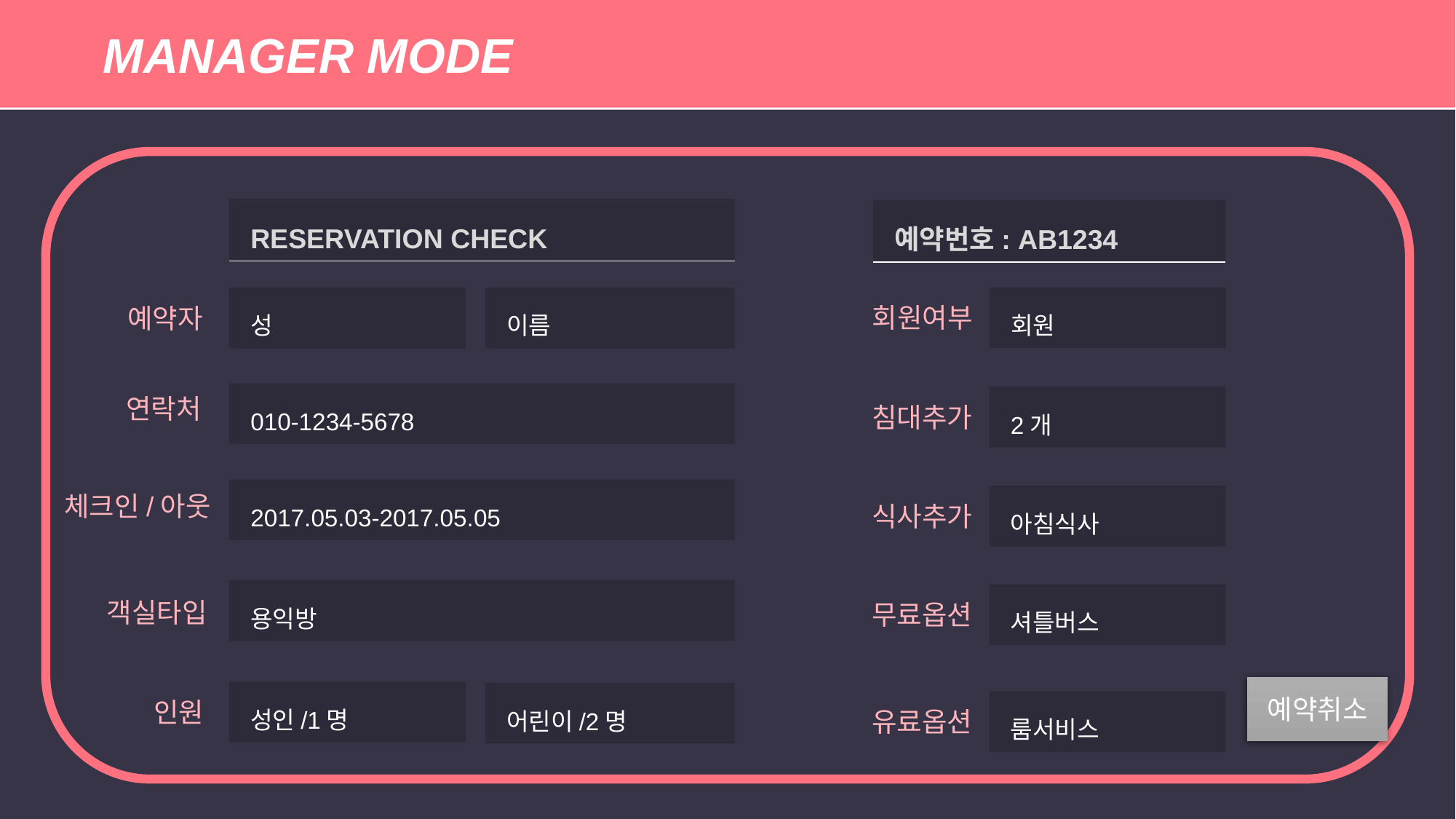

MANAGER MODE

RESERVATION CHECK
예약번호: AB1234
회원
성
이름
회원여부
예약자

010-1234-5678
연락처
2개
침대추가
2017.05.03-2017.05.05
체크인/아웃
아침식사
식사추가
용익방
셔틀버스
객실타입
무료옵션
예약취소
성인/1명
어린이/2명
인원
룸서비스
유료옵션